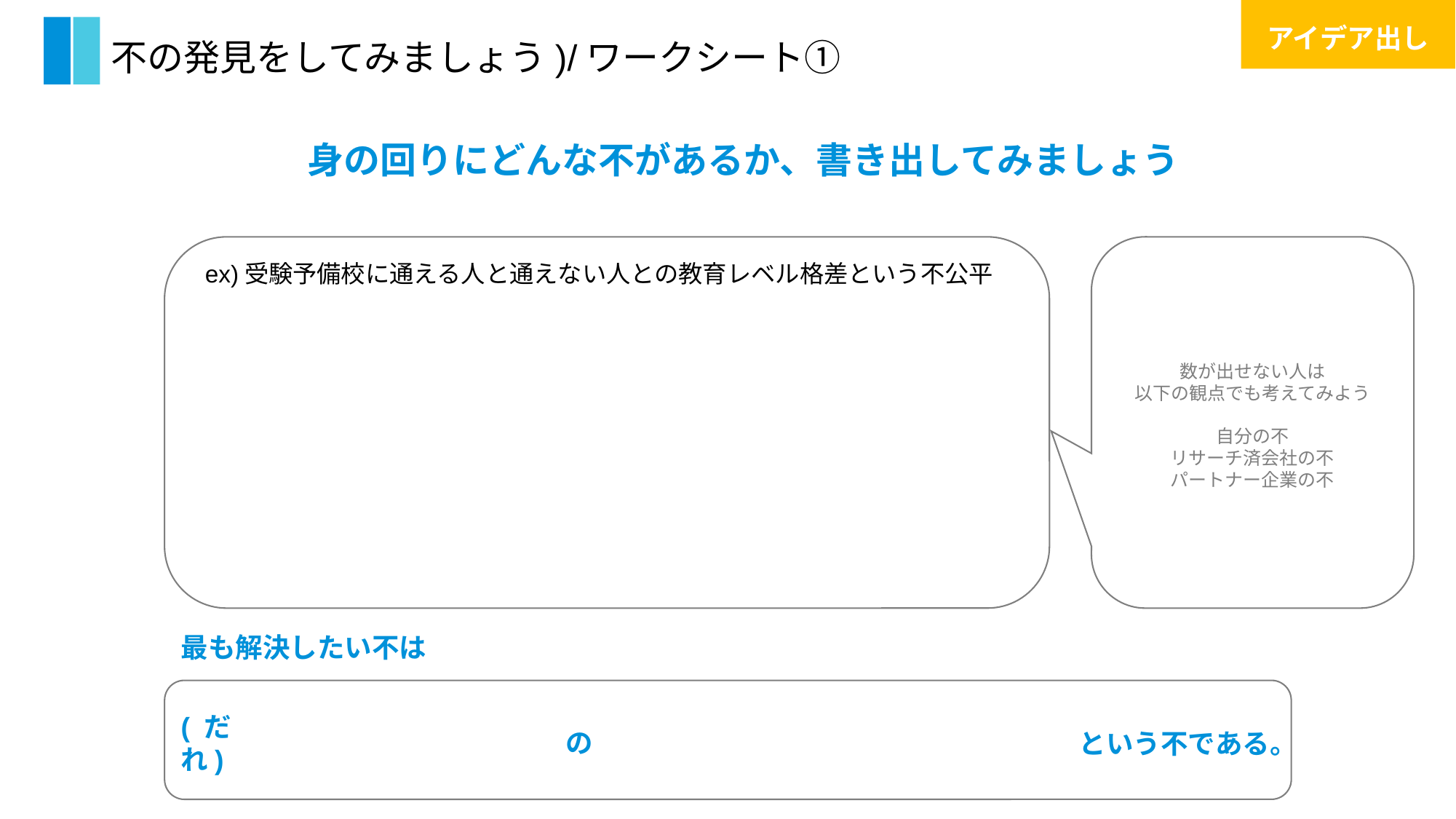

アイデア出し
# 不の発見をしてみましょう)/ワークシート➀
身の回りにどんな不があるか、書き出してみましょう

数が出せない人は
以下の観点でも考えてみよう

自分の不
リサーチ済会社の不
パートナー企業の不
ex)受験予備校に通える人と通えない人との教育レベル格差という不公平
最も解決したい不は

の
( だれ)
という不である。